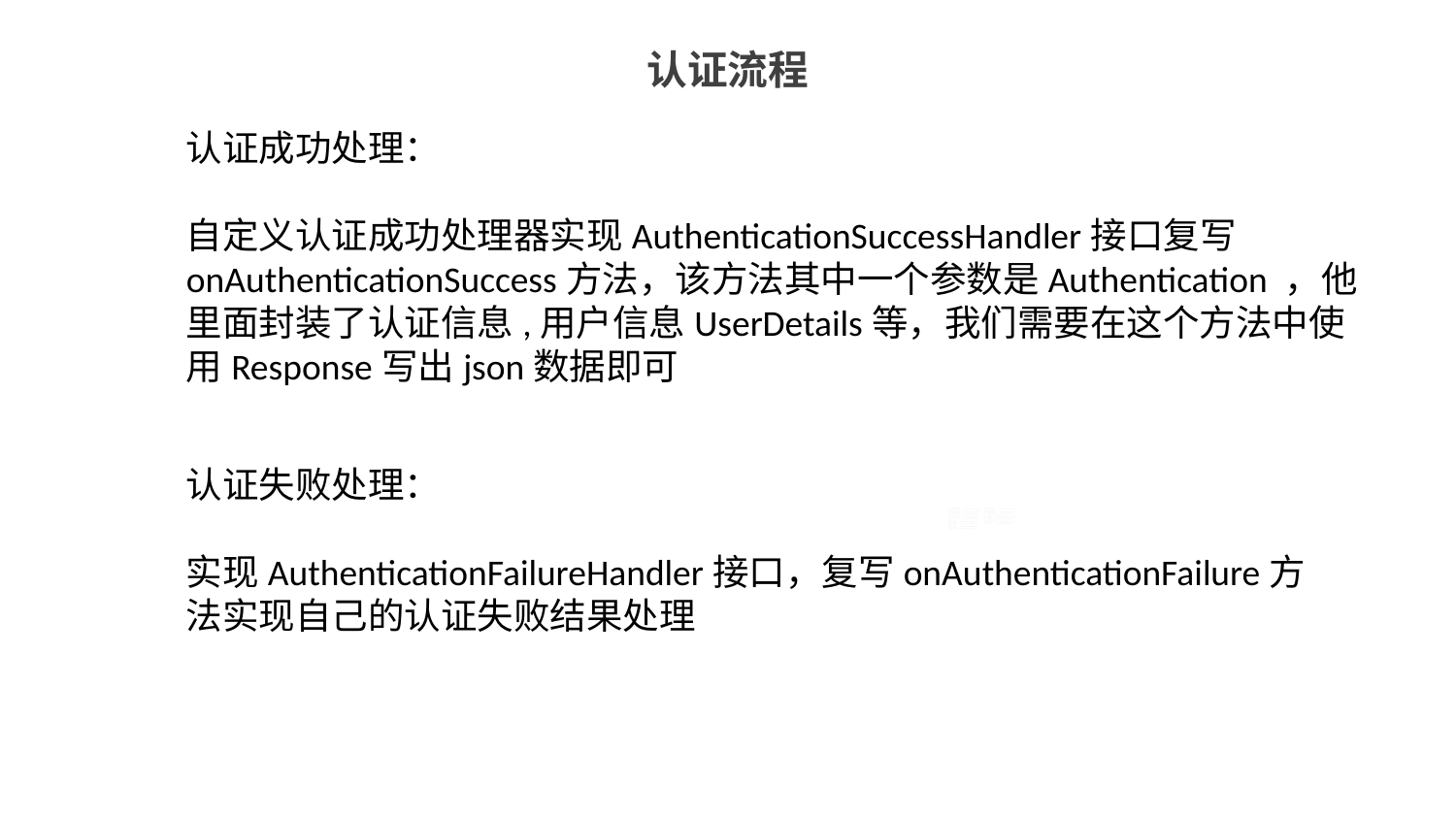

认证流程
认证成功处理：

自定义认证成功处理器实现AuthenticationSuccessHandler接口复写 onAuthenticationSuccess方法，该方法其中一个参数是Authentication ，他里面封装了认证信息,用户信息UserDetails等，我们需要在这个方法中使用Response写出json数据即可

认证失败处理：

实现AuthenticationFailureHandler接口，复写onAuthenticationFailure方法实现自己的认证失败结果处理